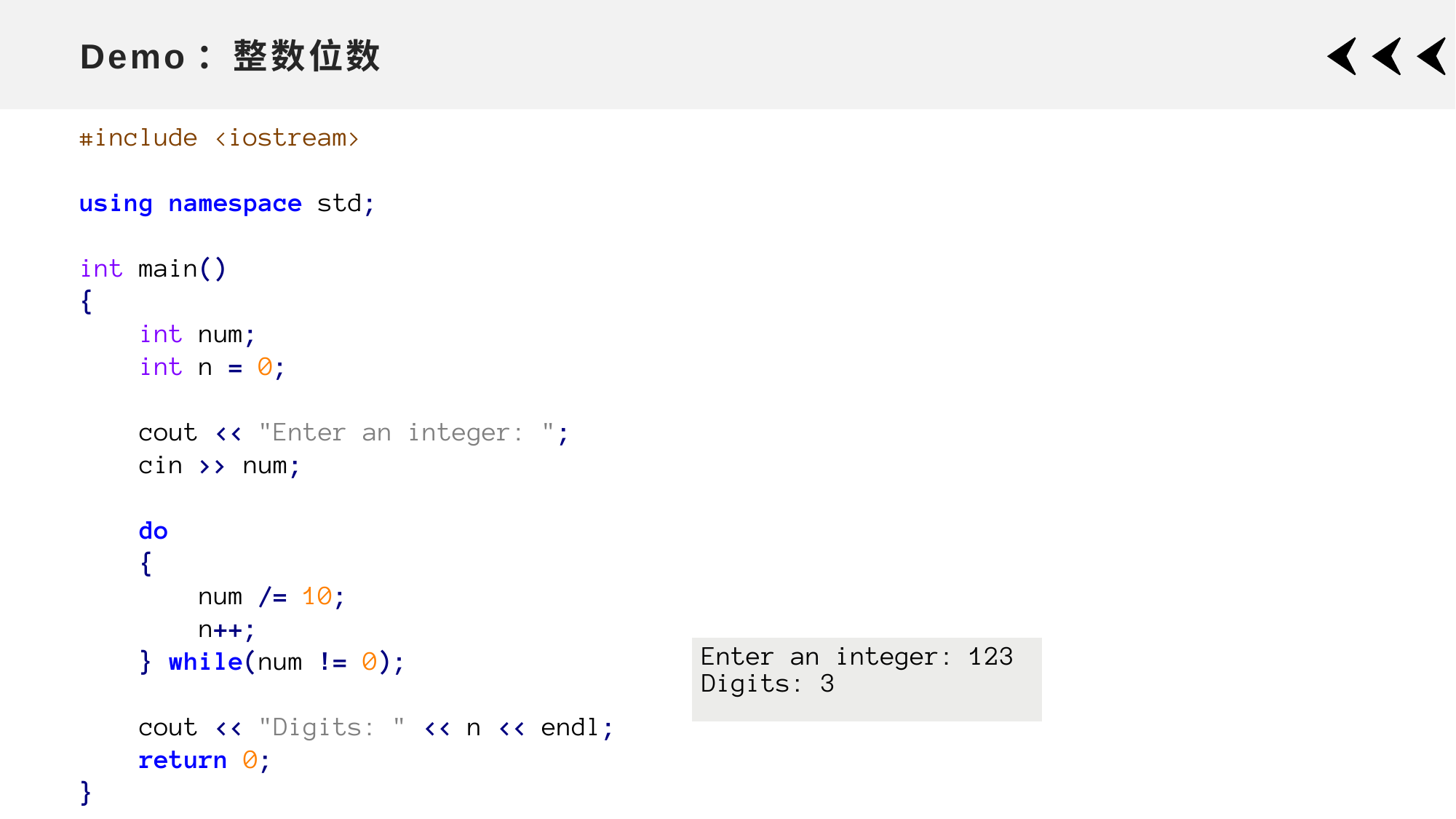

# Demo：整数位数
#include <iostream>

using namespace std;

int main()
{
    int num;
    int n = 0;

    cout << "Enter an integer: ";
    cin >> num;

    do
    {
        num /= 10;
        n++;
    } while(num != 0);

    cout << "Digits: " << n << endl;
    return 0;
}
| Enter an integer: 123 Digits: 3 |
| --- |